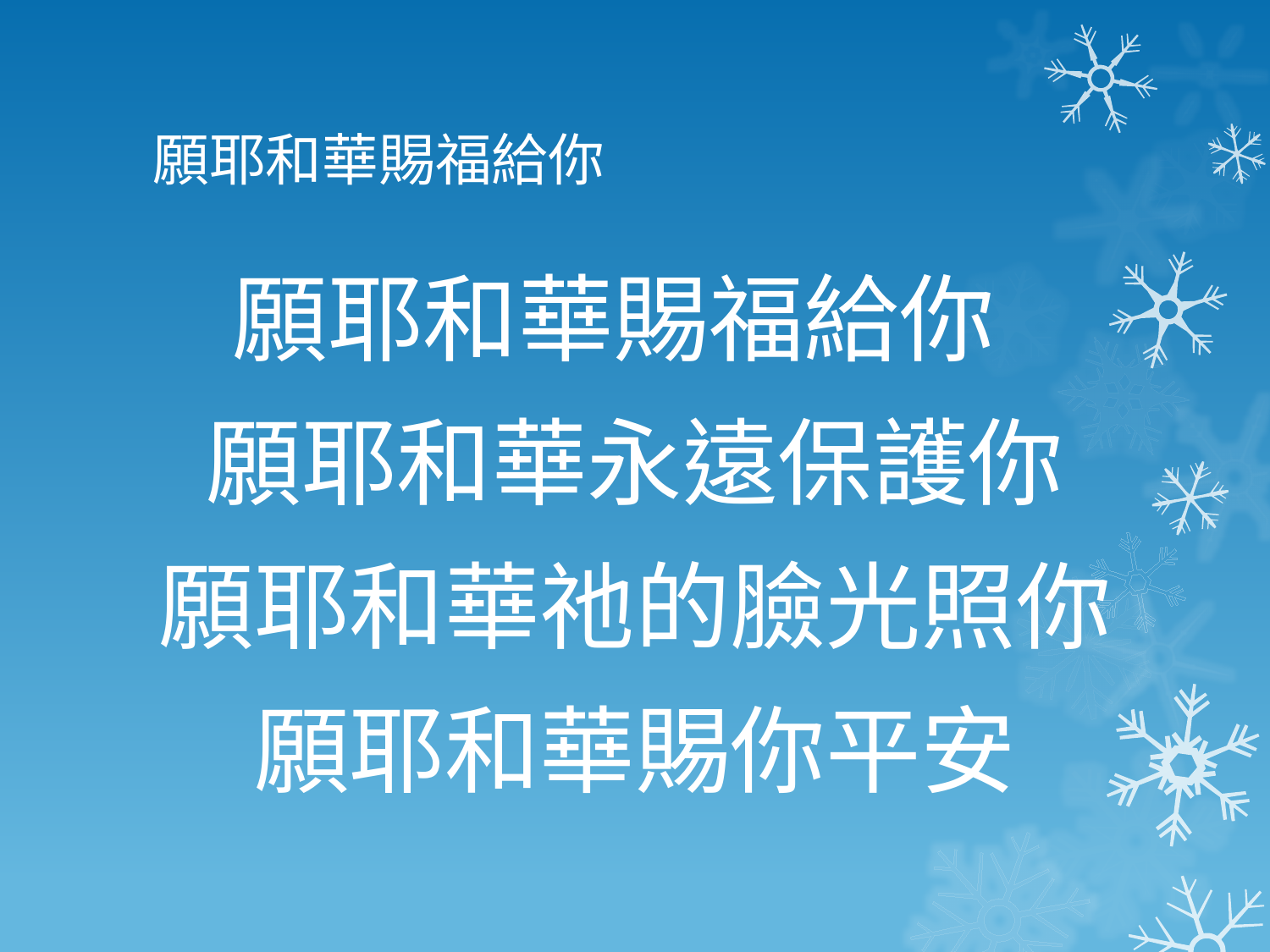

# 願耶和華賜福給你
願耶和華賜福給你
願耶和華永遠保護你
願耶和華祂的臉光照你
願耶和華賜你平安